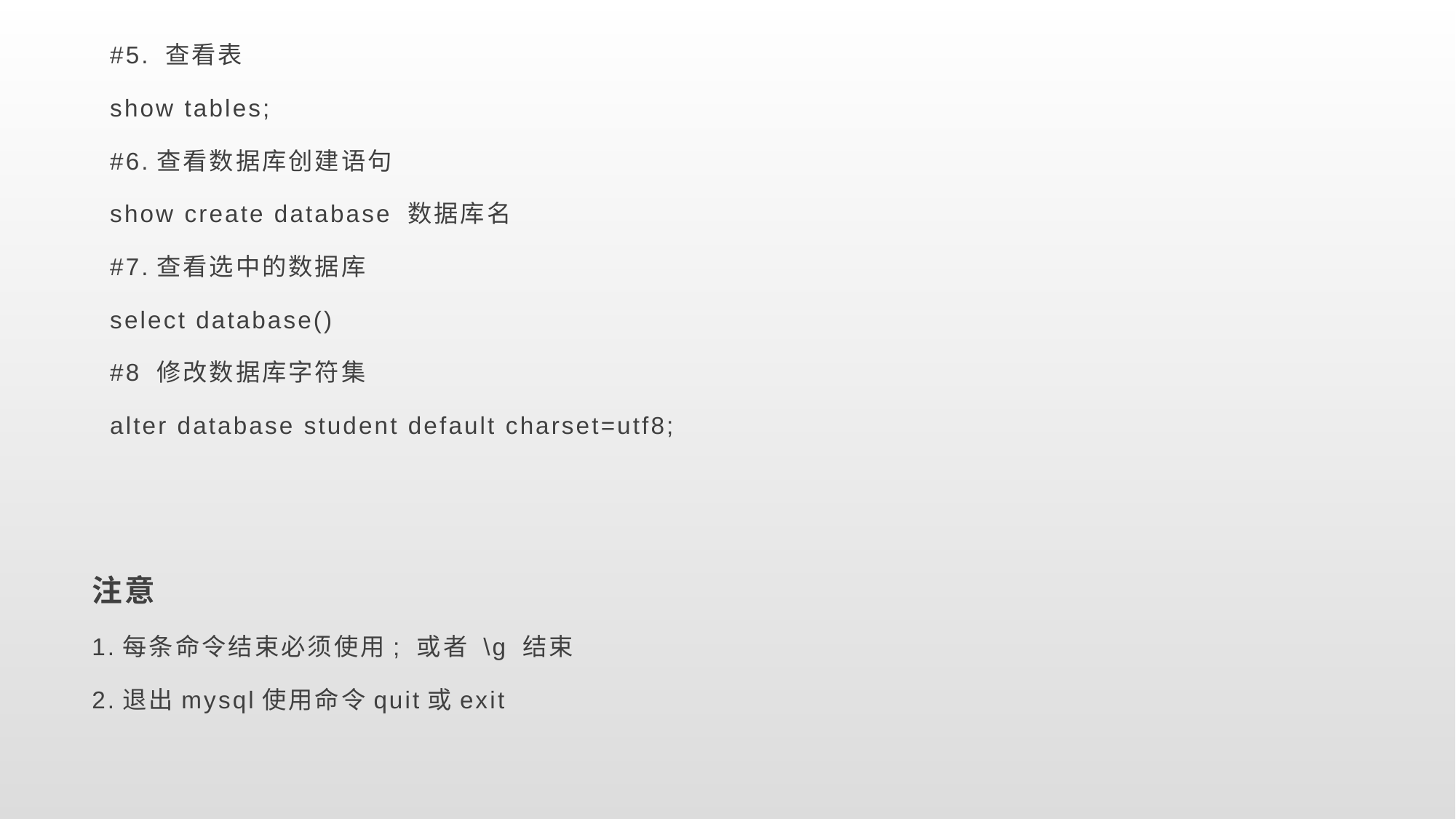

#5. 查看表
  show tables;
  #6.查看数据库创建语句
  show create database 数据库名
  #7.查看选中的数据库
  select database()
  #8 修改数据库字符集
  alter database student default charset=utf8;

注意
1.每条命令结束必须使⽤; 或者 \g 结束
2.退出mysql使⽤命令quit或exit